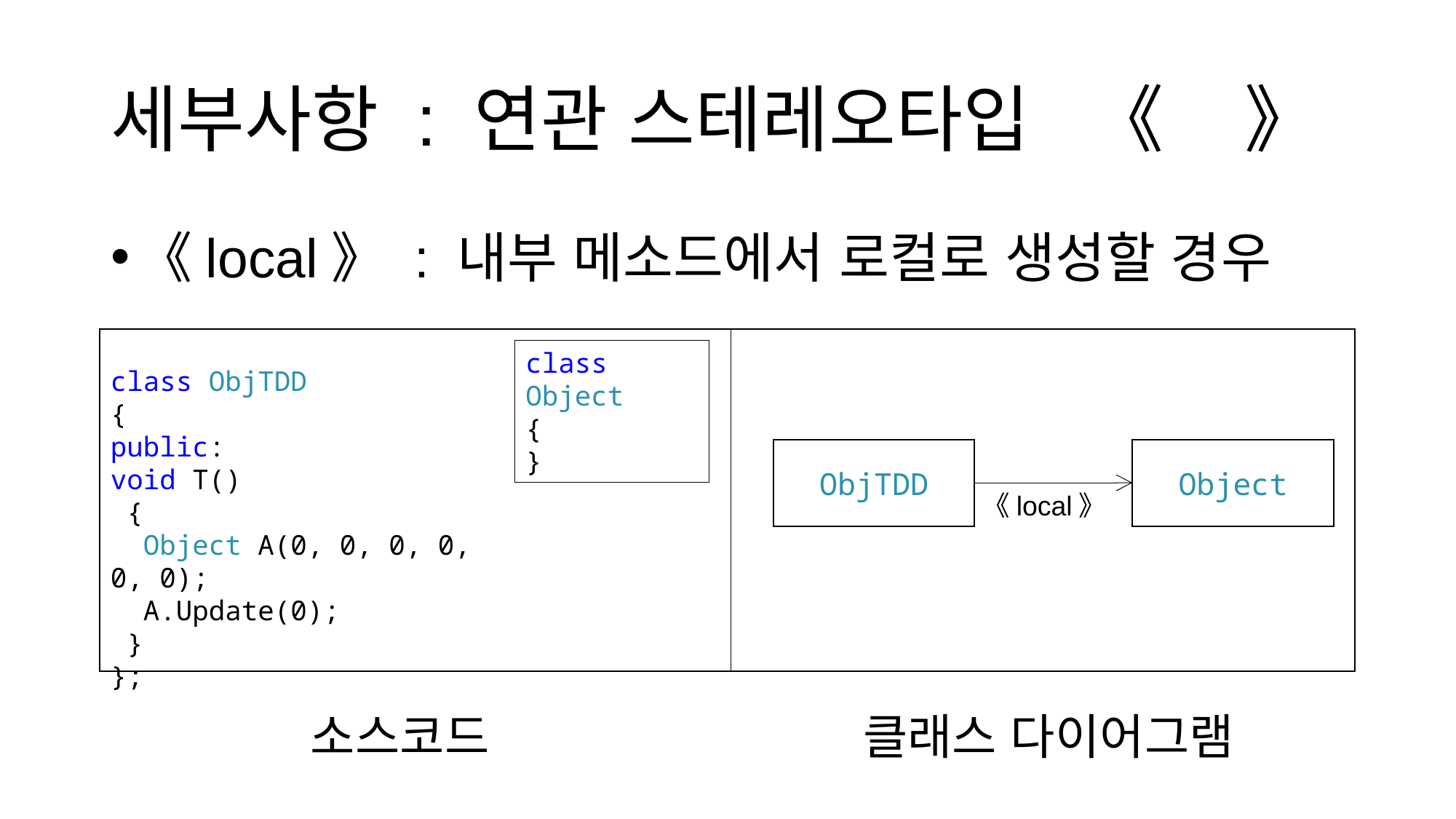

# 세부사항 : 연관 스테레오타입   《    》
《local》 : 내부 메소드에서 로컬로 생성할 경우

class Object
{
}
class ObjTDD
{
public:
void T()
 {
  Object A(0, 0, 0, 0, 0, 0);
  A.Update(0);
 }
};
Object
ObjTDD
《local》
클래스 다이어그램
소스코드